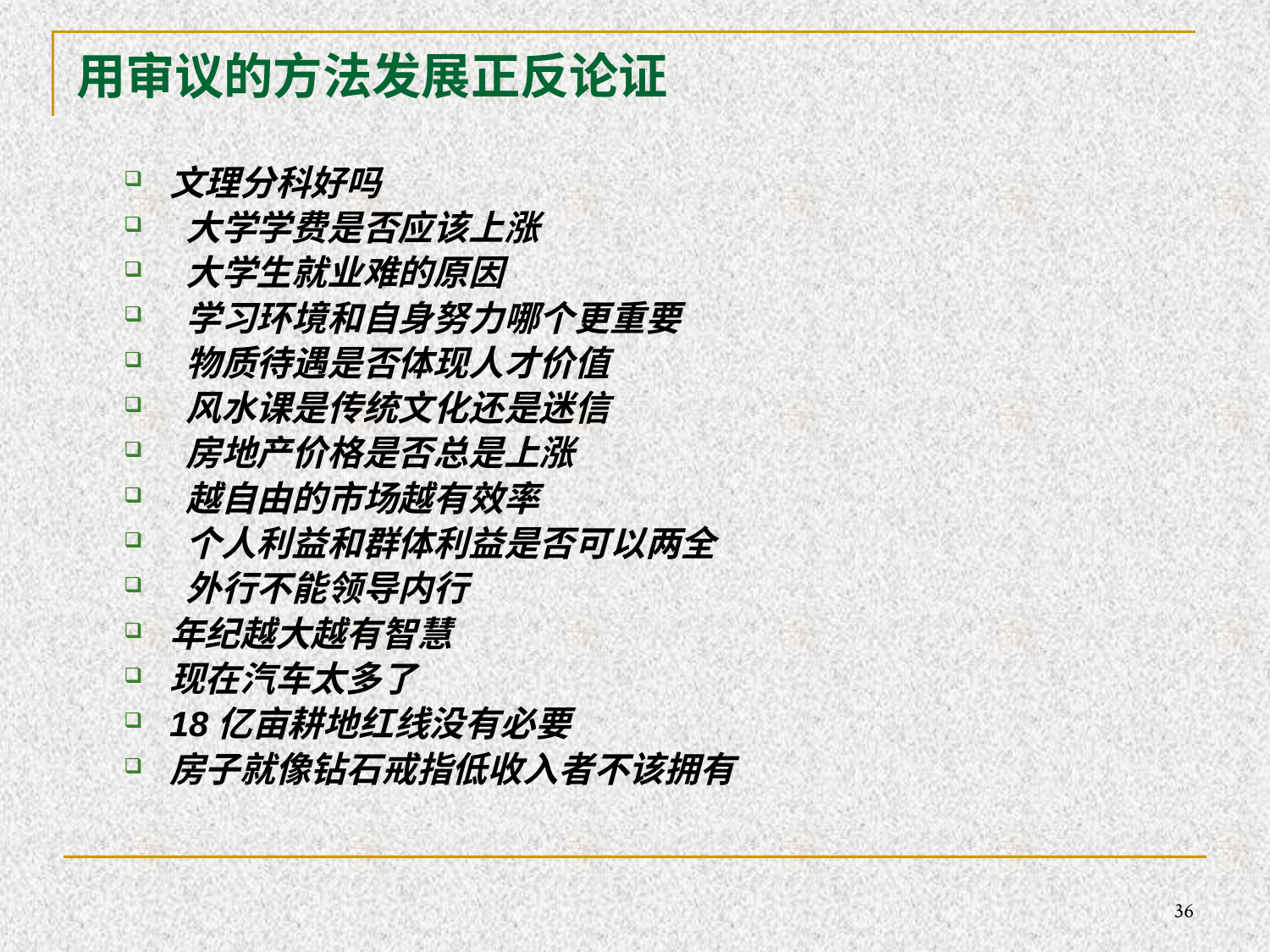

# 用审议的方法发展正反论证
文理分科好吗
 大学学费是否应该上涨
 大学生就业难的原因
 学习环境和自身努力哪个更重要
 物质待遇是否体现人才价值
 风水课是传统文化还是迷信
 房地产价格是否总是上涨
 越自由的市场越有效率
 个人利益和群体利益是否可以两全
 外行不能领导内行
年纪越大越有智慧
现在汽车太多了
18亿亩耕地红线没有必要
房子就像钻石戒指低收入者不该拥有
36